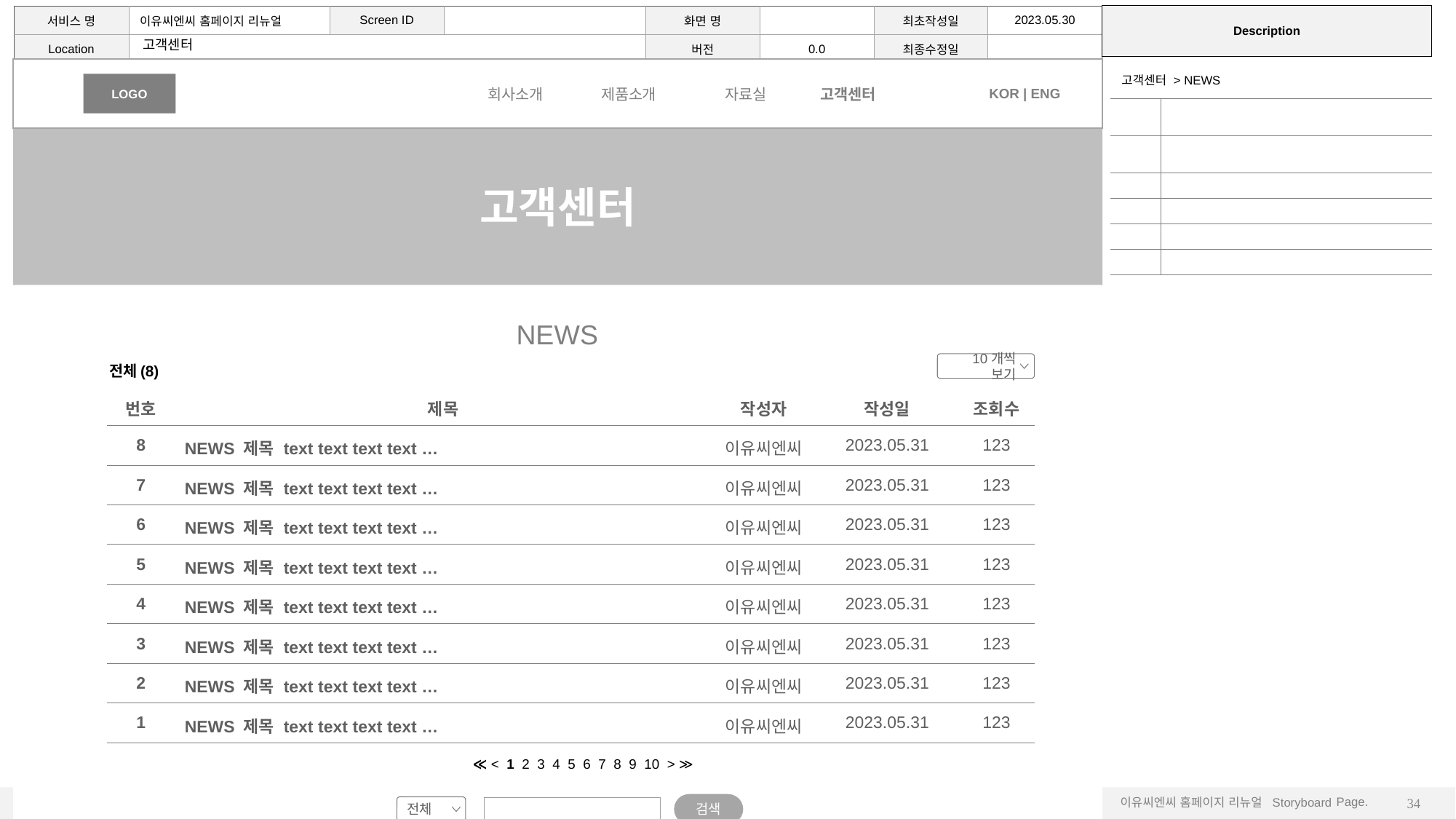

고객센터

LOGO
회사소개
제품소개
자료실
고객센터
KOR | ENG
| 고객센터 > NEWS |  |
| --- | --- |
|  |  |
|  |  |
|  |  |
|  |  |
|  |  |
|  |  |
고객센터
w
NEWS
10개씩 보기

전체(8)
| 번호 | 제목 | 작성자 | 작성일 | 조회수 |
| --- | --- | --- | --- | --- |
| 8 | NEWS 제목 text text text text … | 이유씨엔씨 | 2023.05.31 | 123 |
| 7 | NEWS 제목 text text text text … | 이유씨엔씨 | 2023.05.31 | 123 |
| 6 | NEWS 제목 text text text text … | 이유씨엔씨 | 2023.05.31 | 123 |
| 5 | NEWS 제목 text text text text … | 이유씨엔씨 | 2023.05.31 | 123 |
| 4 | NEWS 제목 text text text text … | 이유씨엔씨 | 2023.05.31 | 123 |
| 3 | NEWS 제목 text text text text … | 이유씨엔씨 | 2023.05.31 | 123 |
| 2 | NEWS 제목 text text text text … | 이유씨엔씨 | 2023.05.31 | 123 |
| 1 | NEWS 제목 text text text text … | 이유씨엔씨 | 2023.05.31 | 123 |
 ≪ <  1  2  3  4  5  6  7  8  9  10  > ≫
34
검색
전체

제목
내용
Footer